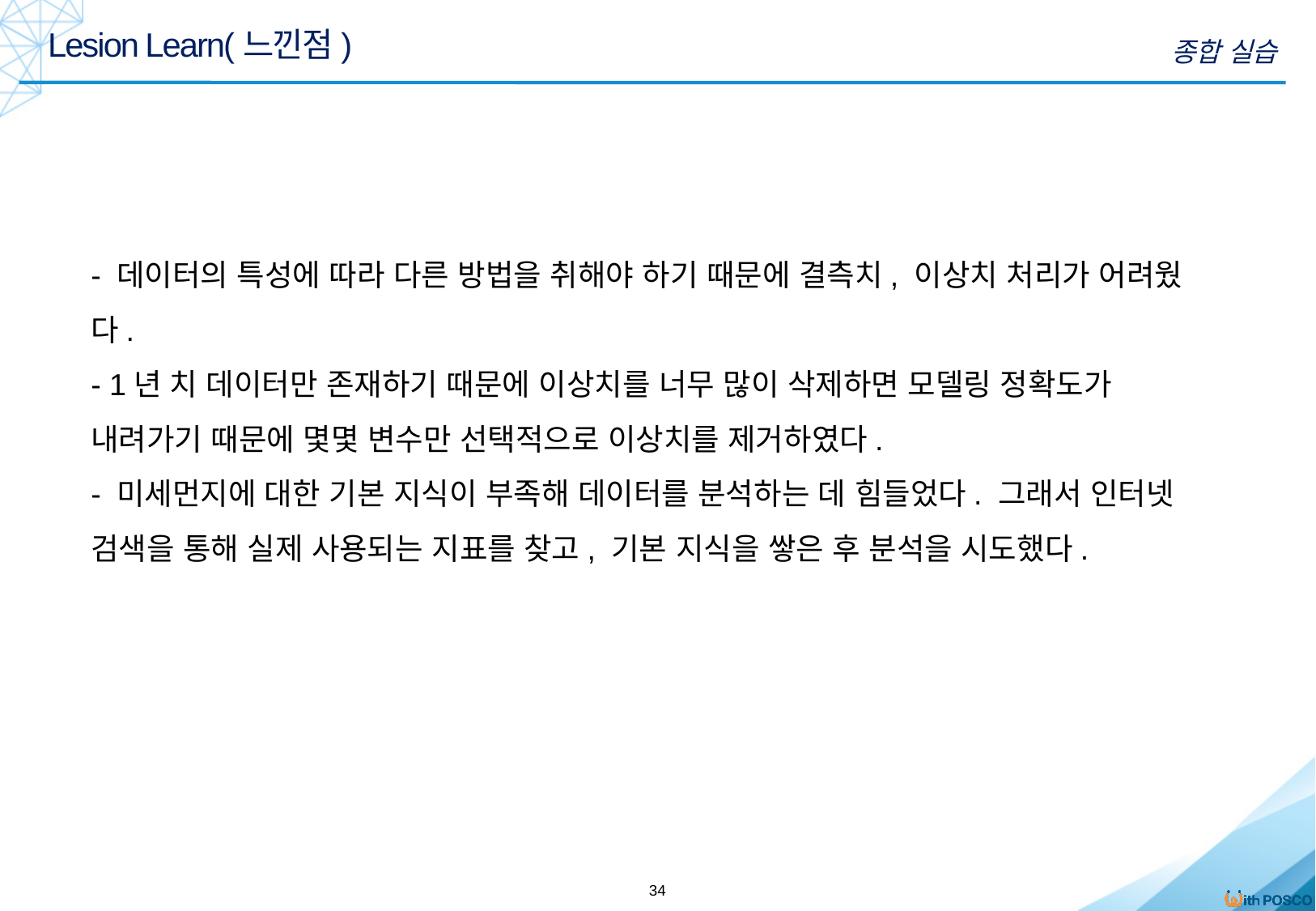

Lesion Learn(느낀점)
종합 실습
- 데이터의 특성에 따라 다른 방법을 취해야 하기 때문에 결측치, 이상치 처리가 어려웠다.
- 1년 치 데이터만 존재하기 때문에 이상치를 너무 많이 삭제하면 모델링 정확도가 내려가기 때문에 몇몇 변수만 선택적으로 이상치를 제거하였다.
- 미세먼지에 대한 기본 지식이 부족해 데이터를 분석하는 데 힘들었다. 그래서 인터넷 검색을 통해 실제 사용되는 지표를 찾고, 기본 지식을 쌓은 후 분석을 시도했다.